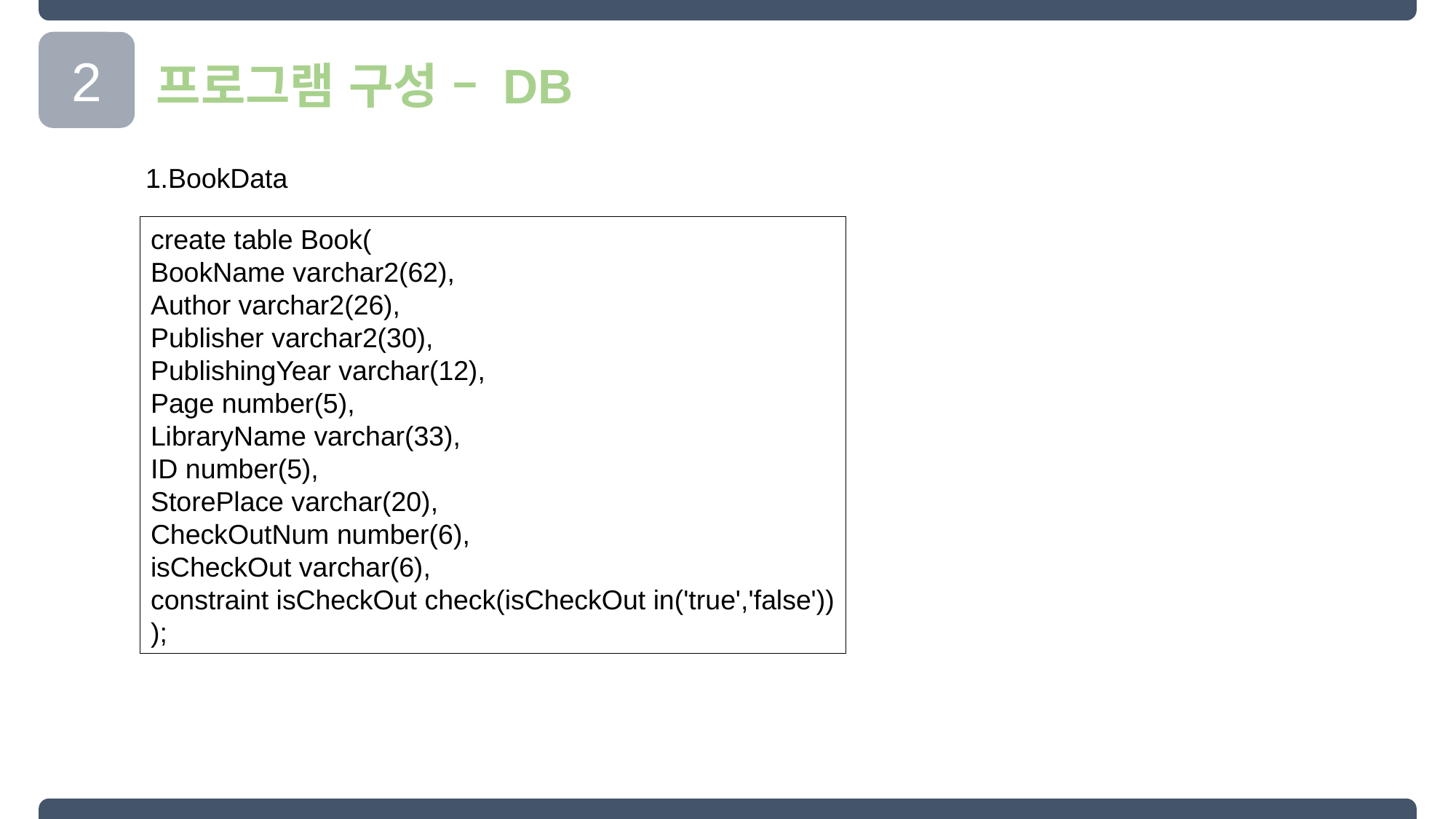

2
프로그램 구성 – DB
1.BookData
create table Book(
BookName varchar2(62),
Author varchar2(26),
Publisher varchar2(30),
PublishingYear varchar(12),
Page number(5),
LibraryName varchar(33),
ID number(5),
StorePlace varchar(20),
CheckOutNum number(6),
isCheckOut varchar(6),
constraint isCheckOut check(isCheckOut in('true','false'))
);